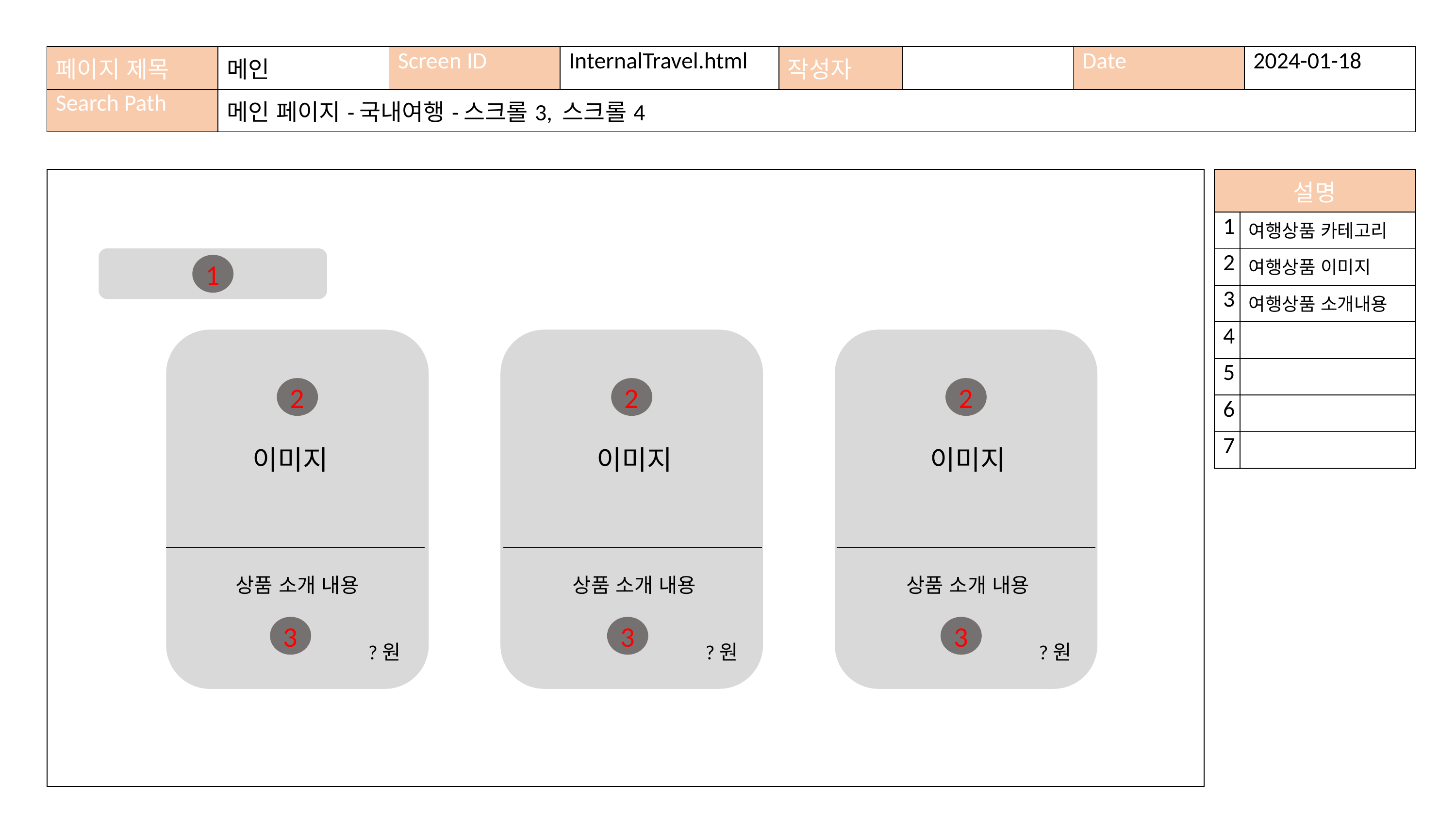

| 페이지 제목 | 메인 | Screen ID | InternalTravel.html | 작성자 |  | Date | 2024-01-18 |
| --- | --- | --- | --- | --- | --- | --- | --- |
| Search Path | 메인 페이지-국내여행-스크롤3, 스크롤4 |  |  |  |  |  |  |

| 설명 |  |
| --- | --- |
| 1 | 여행상품 카테고리 |
| 2 | 여행상품 이미지 |
| 3 | 여행상품 소개내용 |
| 4 |  |
| 5 |  |
| 6 |  |
| 7 |  |

1

2
2
2
이미지
이미지
이미지
상품 소개 내용
3
?원
상품 소개 내용
3
?원
상품 소개 내용
3
?원